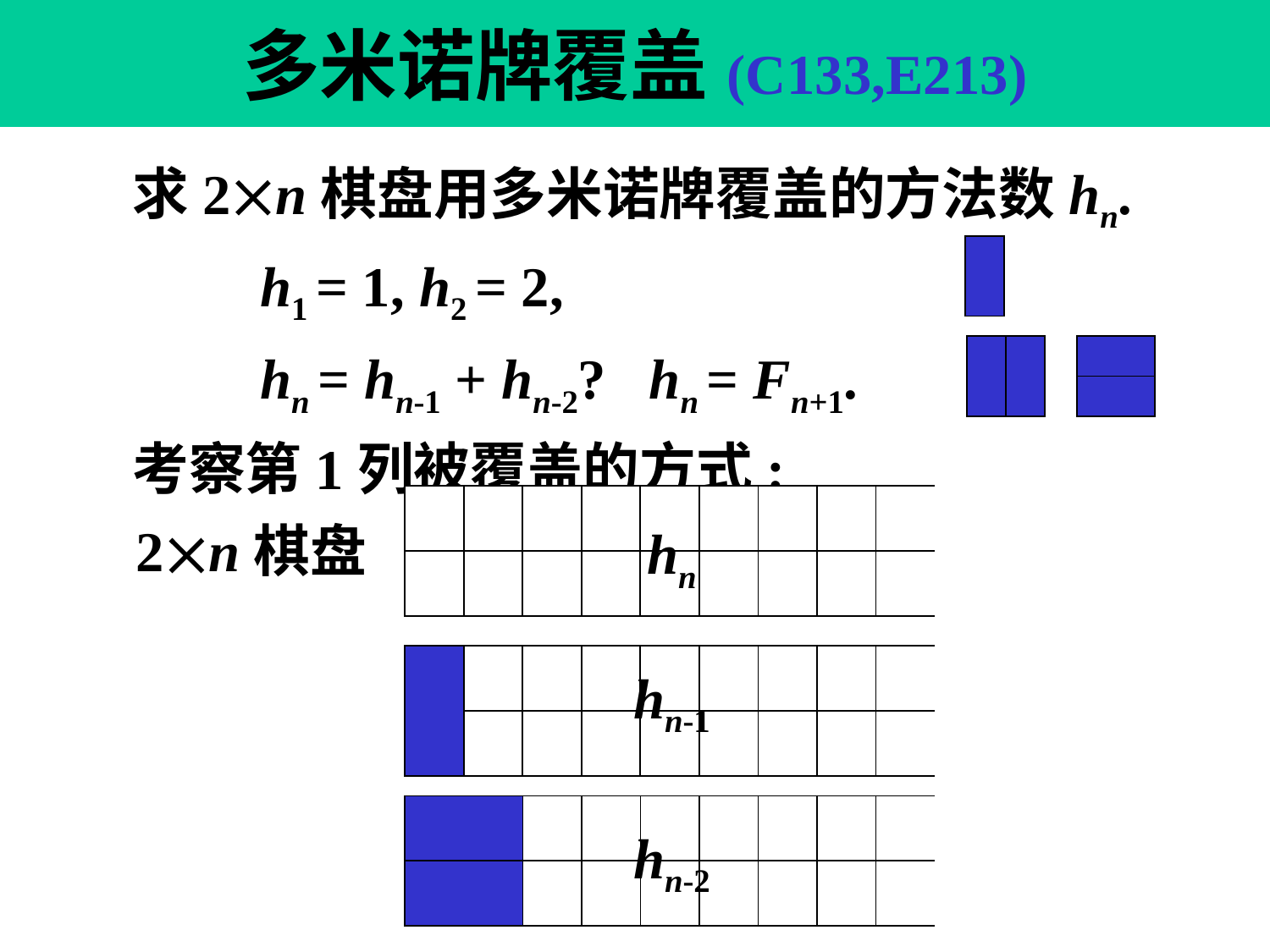

# 多米诺牌覆盖(C133,E213)
求2×n棋盘用多米诺牌覆盖的方法数hn.
         h1 = 1, h2 = 2,
         hn = hn-1 + hn-2?   hn = Fn+1.
考察第1列被覆盖的方式:
|  |
| --- |
|  |  |
| --- | --- |
|  |
| --- |
|  |
|  |  |  |  |  |  |  |  |  |
| --- | --- | --- | --- | --- | --- | --- | --- | --- |
|  |  |  |  |  |  |  |  |  |
2×n棋盘
hn
|  |  |  |  |  |  |  |  |  |
| --- | --- | --- | --- | --- | --- | --- | --- | --- |
|  |  |  |  |  |  |  |  |  |
hn-1
|  |  |  |  |  |  |  |  |
| --- | --- | --- | --- | --- | --- | --- | --- |
|  |  |  |  |  |  |  |  |
hn-2